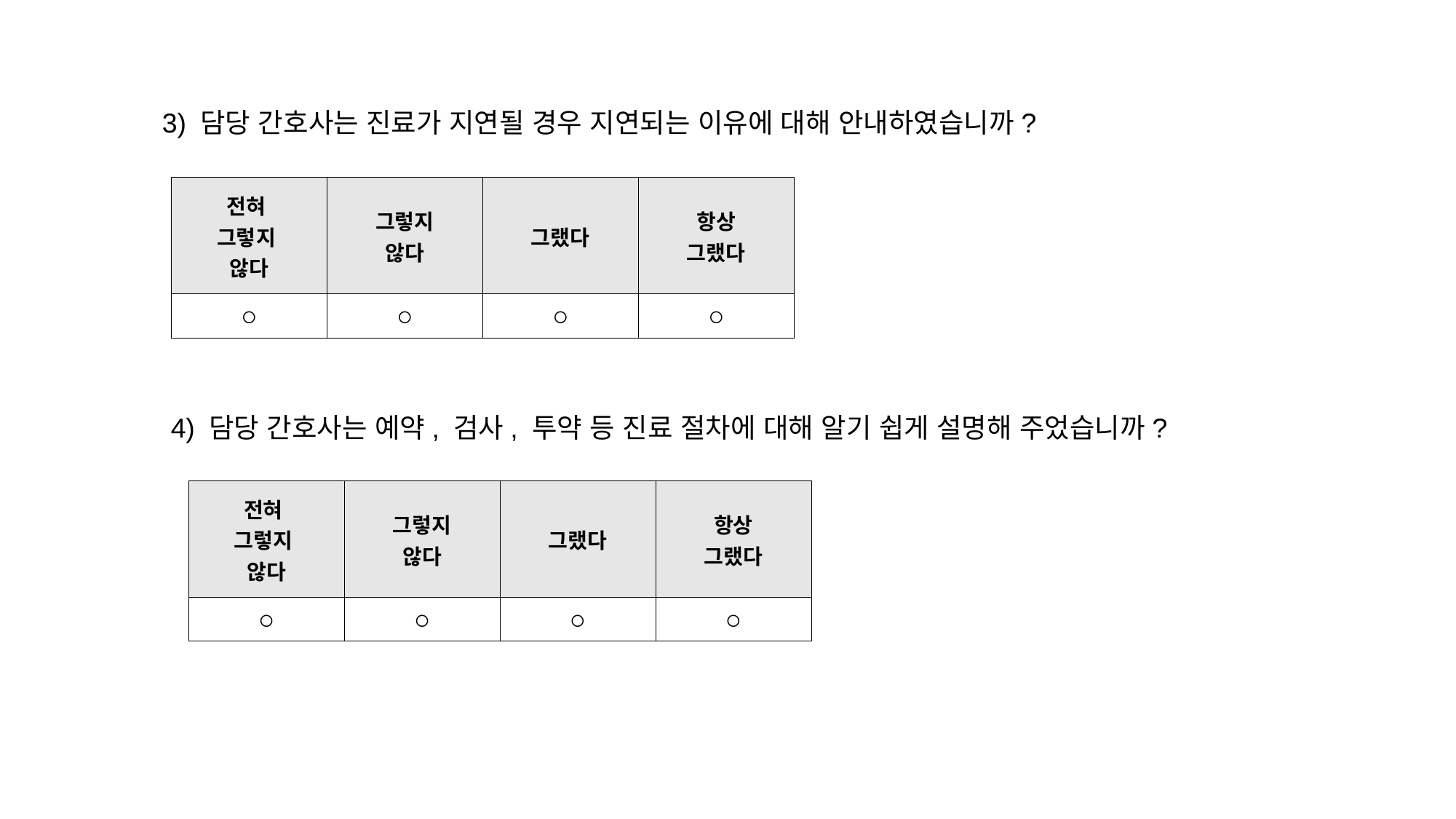

3) 담당 간호사는 진료가 지연될 경우 지연되는 이유에 대해 안내하였습니까?
| 전혀 그렇지 않다 | 그렇지 않다 | 그랬다 | 항상 그랬다 |
| --- | --- | --- | --- |
| ○ | ○ | ○ | ○ |
4) 담당 간호사는 예약, 검사, 투약 등 진료 절차에 대해 알기 쉽게 설명해 주었습니까?
| 전혀 그렇지 않다 | 그렇지 않다 | 그랬다 | 항상 그랬다 |
| --- | --- | --- | --- |
| ○ | ○ | ○ | ○ |